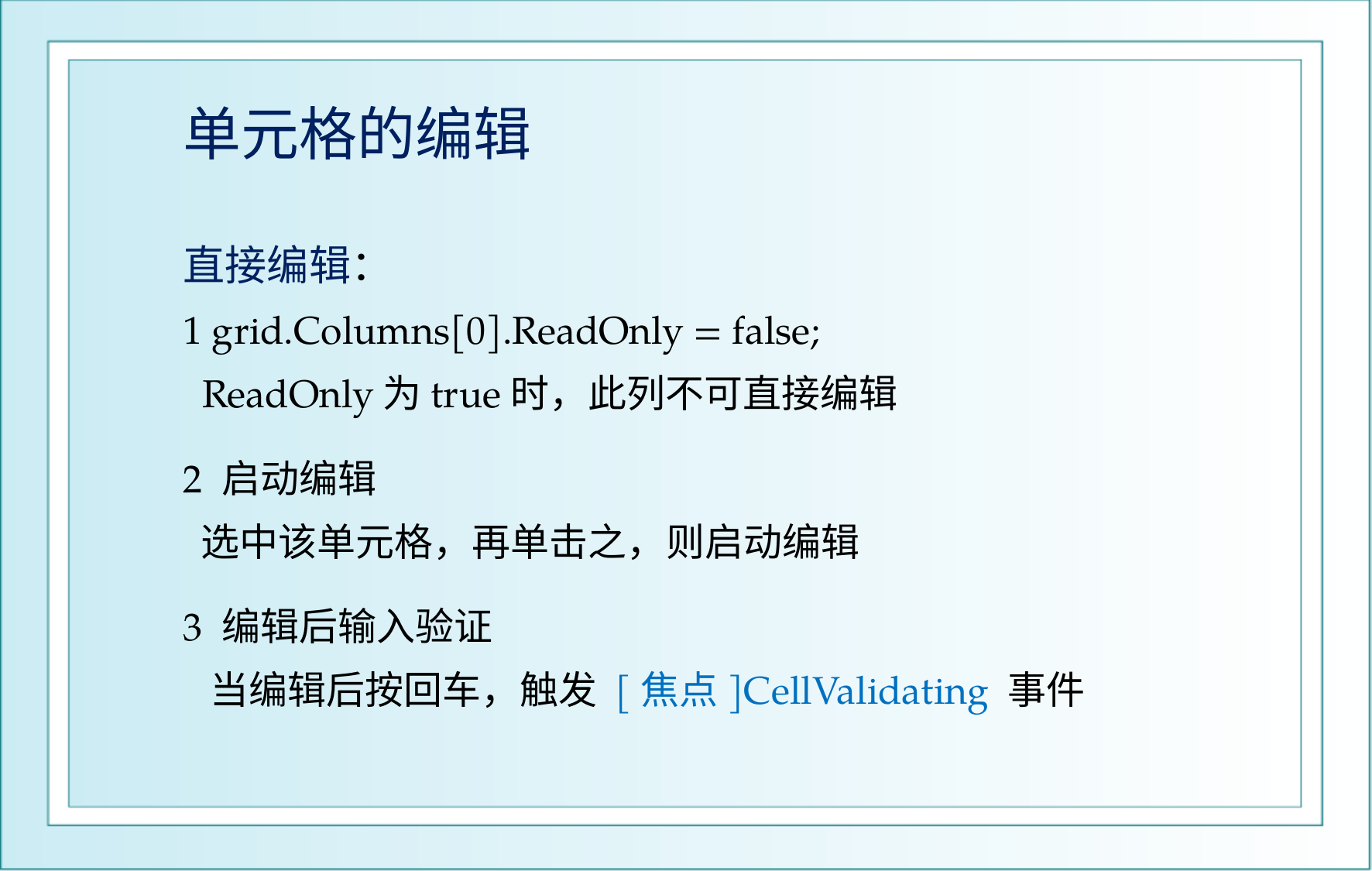

# 单元格的编辑
直接编辑：
1 grid.Columns[0].ReadOnly = false;
  ReadOnly为true时，此列不可直接编辑
2 启动编辑
 选中该单元格，再单击之，则启动编辑
3 编辑后输入验证
  当编辑后按回车，触发 [焦点]CellValidating 事件